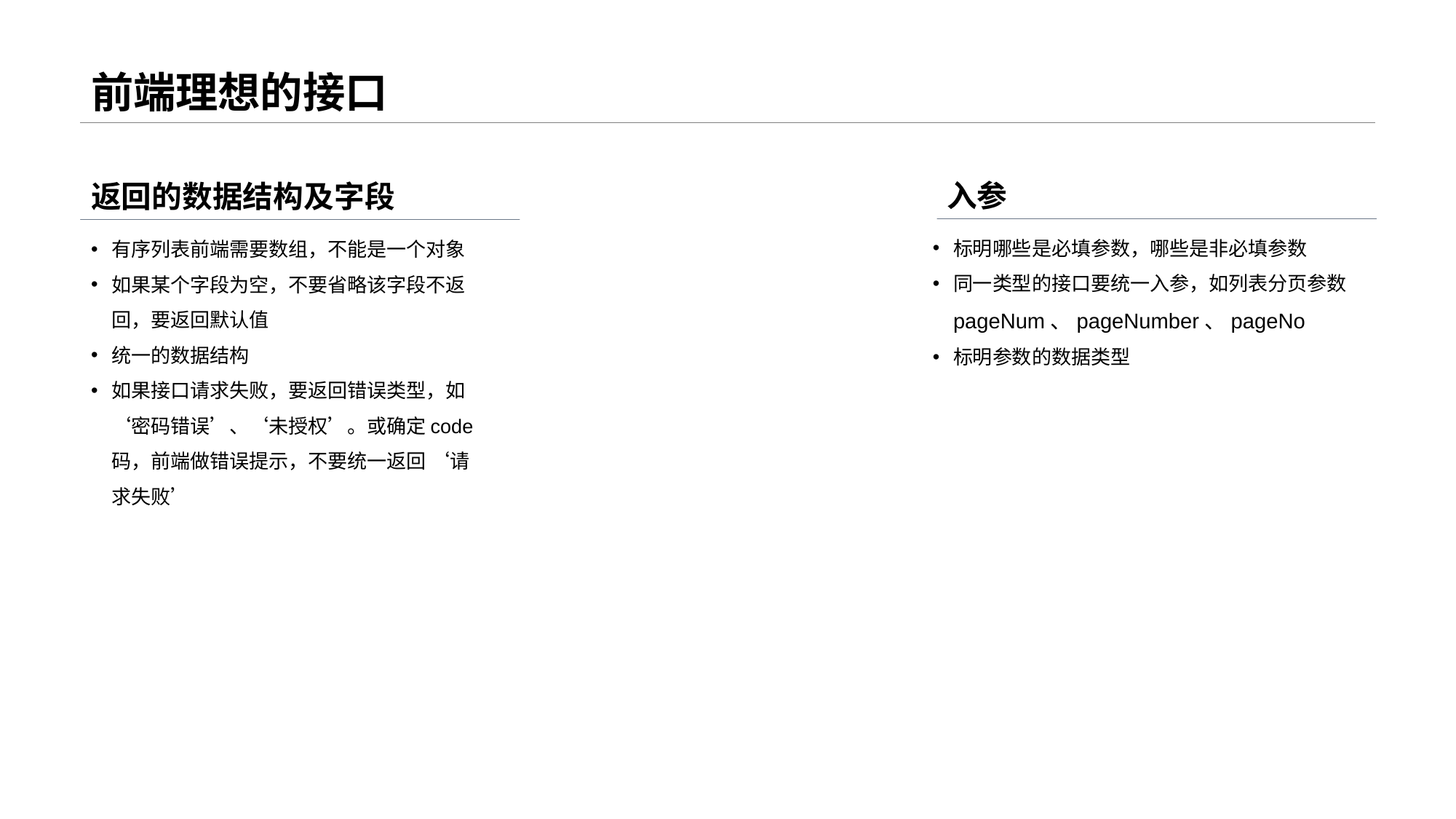

# 前端理想的接口
返回的数据结构及字段
有序列表前端需要数组，不能是一个对象
如果某个字段为空，不要省略该字段不返回，要返回默认值
统一的数据结构
如果接口请求失败，要返回错误类型，如‘密码错误’、‘未授权’。或确定code码，前端做错误提示，不要统一返回 ‘请求失败’
入参
标明哪些是必填参数，哪些是非必填参数
同一类型的接口要统一入参，如列表分页参数pageNum、pageNumber、pageNo
标明参数的数据类型